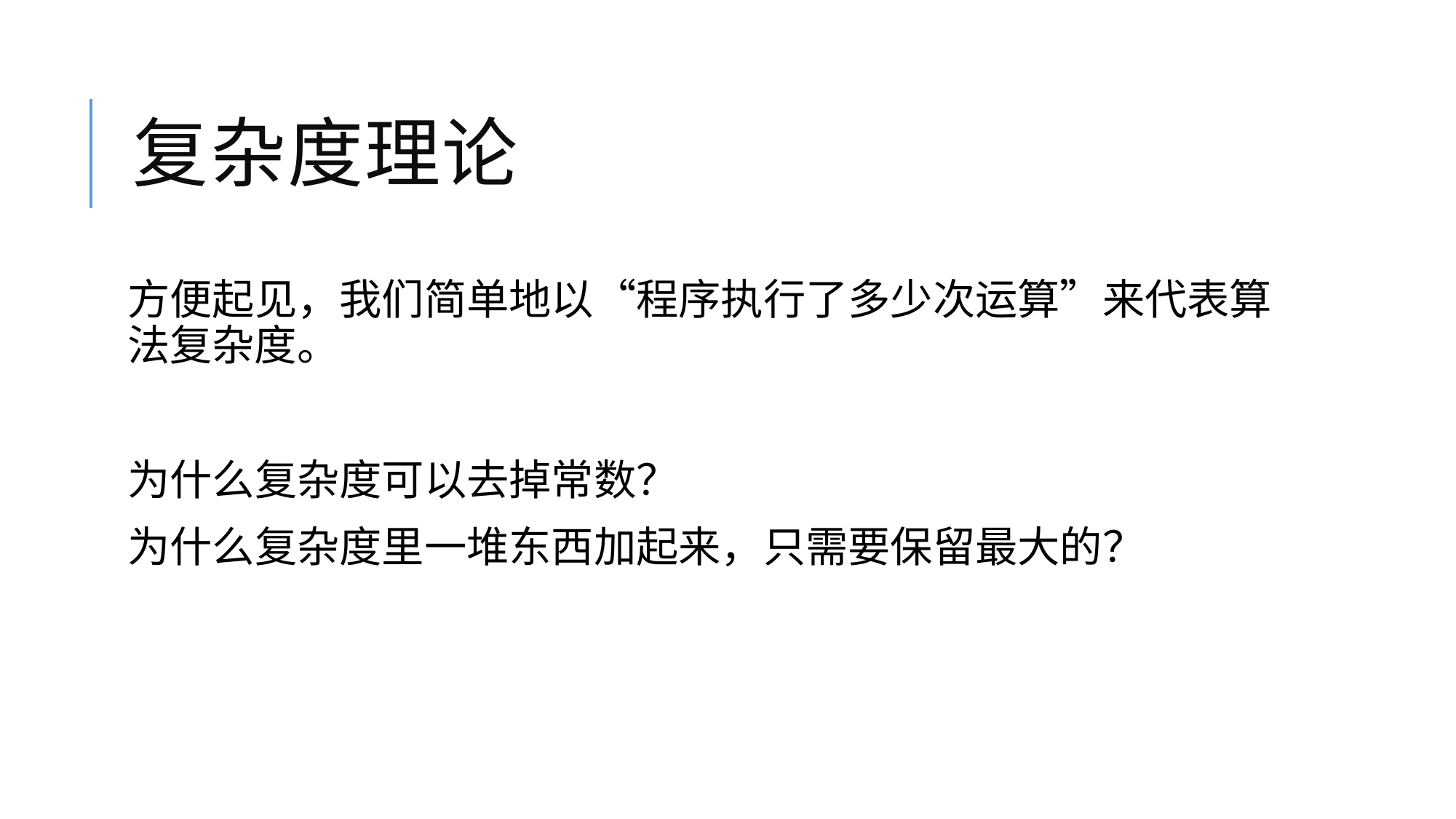

# 复杂度理论
方便起见，我们简单地以“程序执行了多少次运算”来代表算法复杂度。

为什么复杂度可以去掉常数？
为什么复杂度里一堆东西加起来，只需要保留最大的？